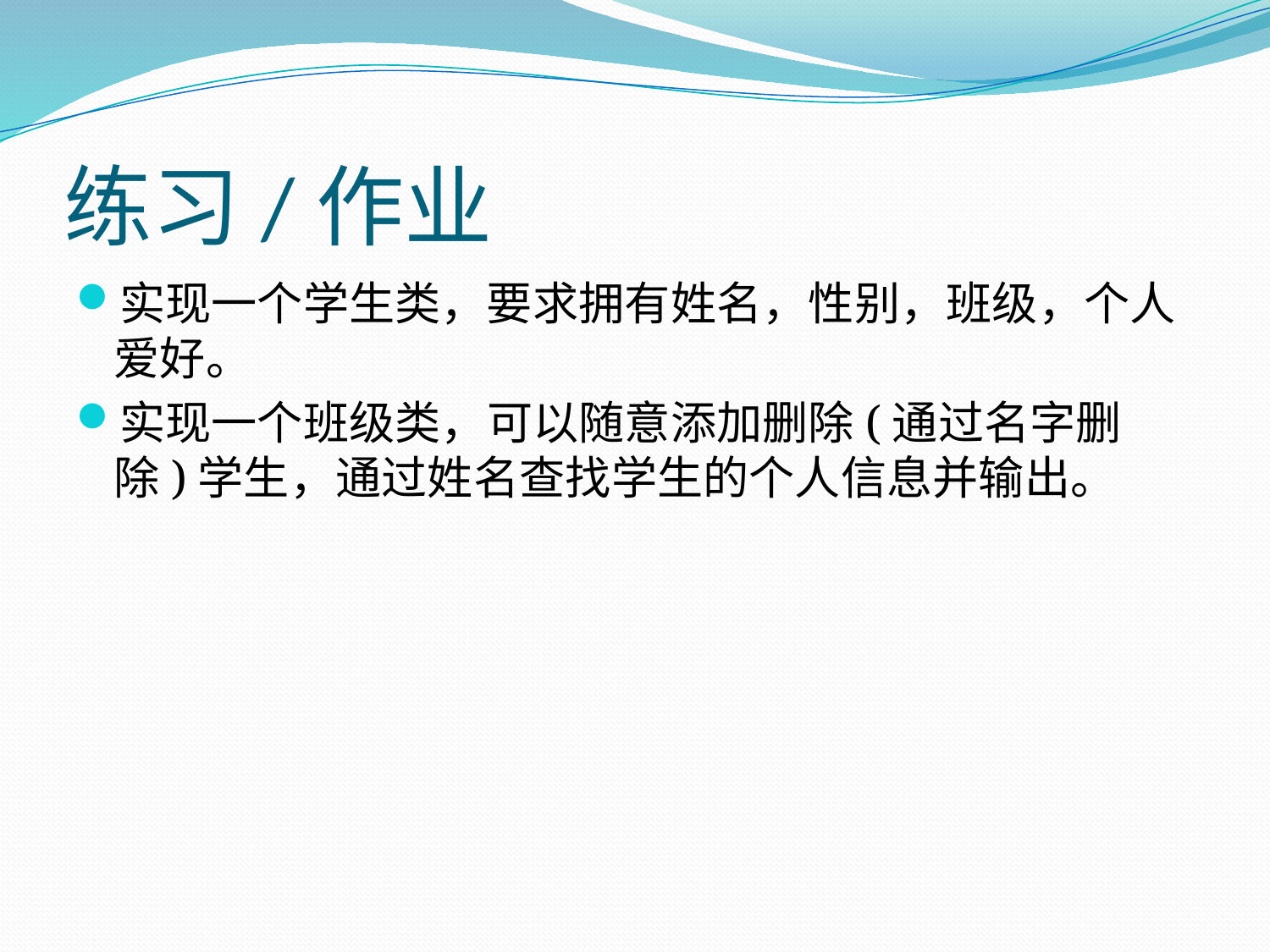

# 练习/作业
实现一个学生类，要求拥有姓名，性别，班级，个人爱好。
实现一个班级类，可以随意添加删除(通过名字删除)学生，通过姓名查找学生的个人信息并输出。